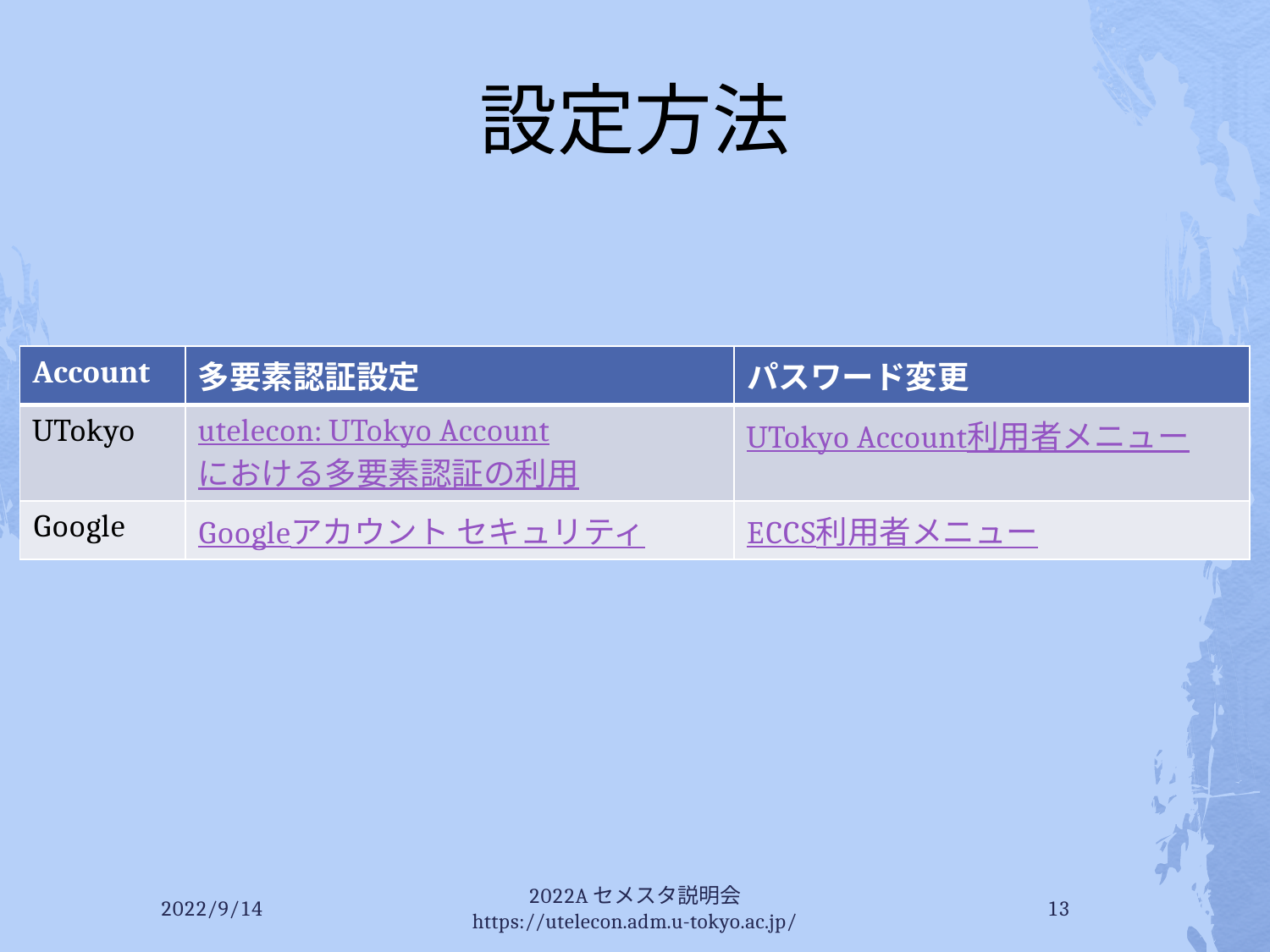

# 設定方法
| Account | 多要素認証設定 | パスワード変更 |
| --- | --- | --- |
| UTokyo | utelecon: UTokyo Accountにおける多要素認証の利用 | UTokyo Account利用者メニュー |
| Google | Googleアカウント セキュリティ | ECCS利用者メニュー |
2022/9/14
2022Aセメスタ説明会 https://utelecon.adm.u-tokyo.ac.jp/
13